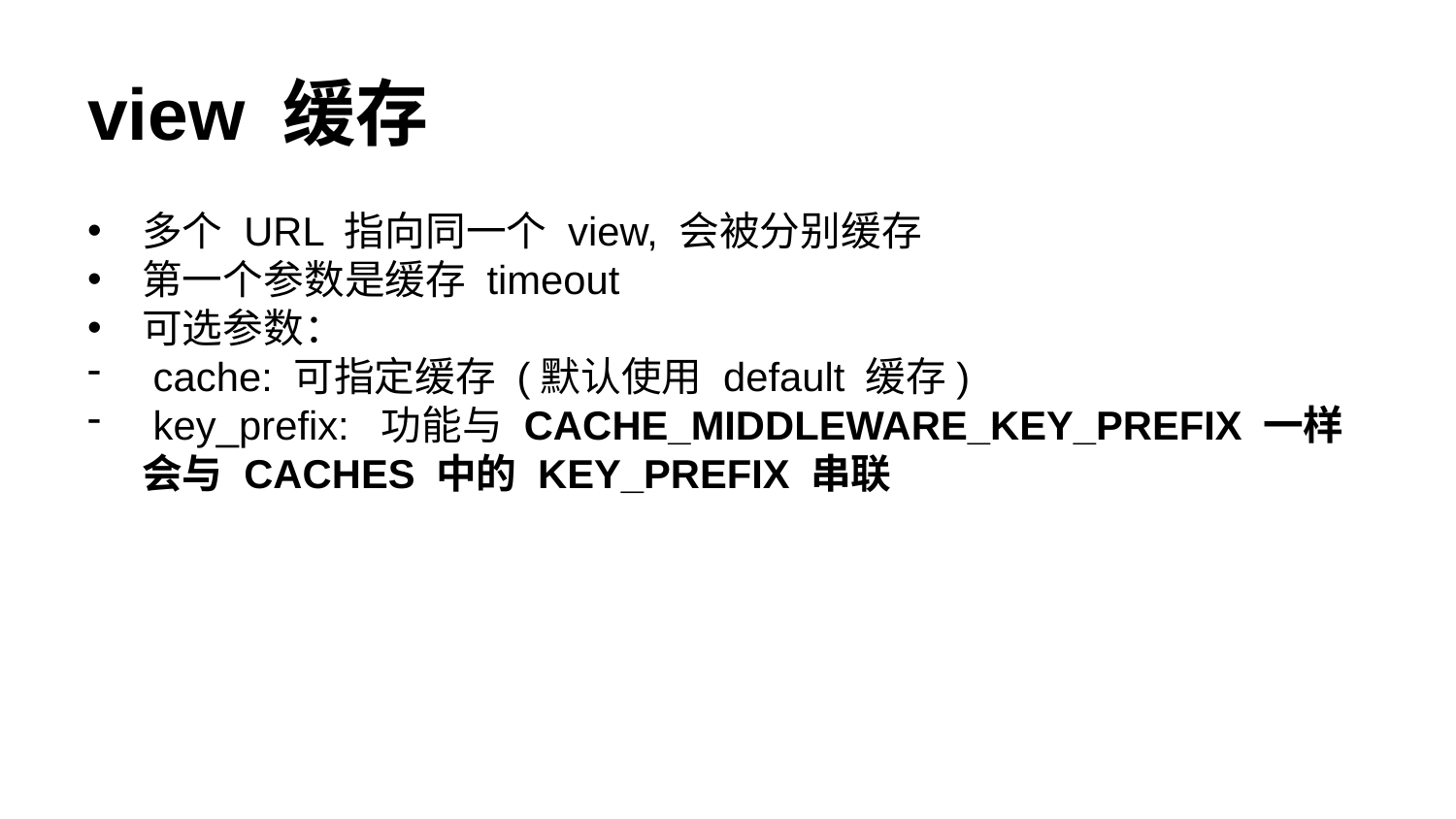

# view 缓存
多个 URL 指向同一个 view, 会被分别缓存
第一个参数是缓存 timeout
可选参数：
 cache: 可指定缓存 (默认使用 default 缓存)
 key_prefix:  功能与 CACHE_MIDDLEWARE_KEY_PREFIX 一样会与 CACHES 中的 KEY_PREFIX 串联